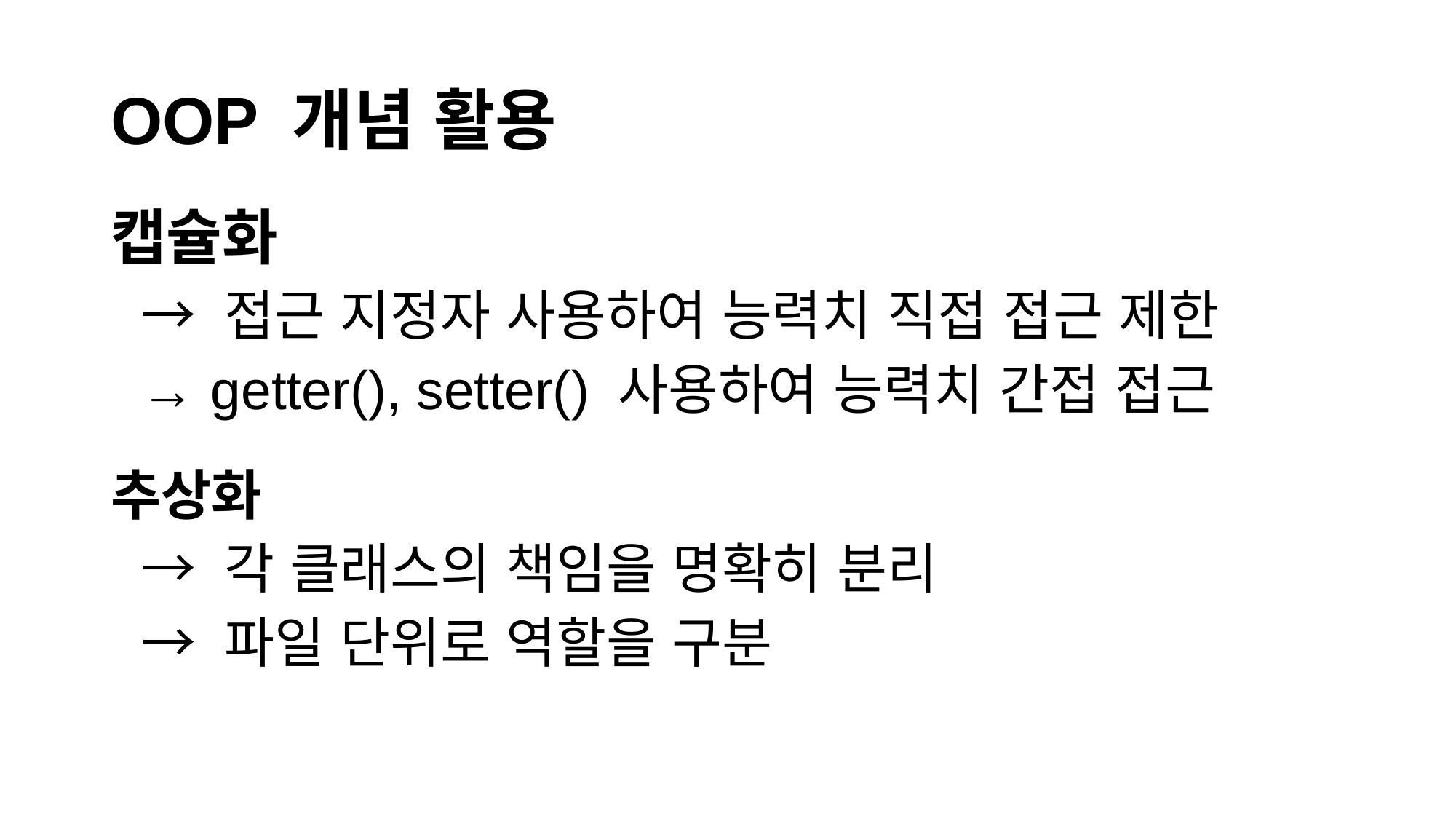

# OOP 개념 활용
캡슐화
  → 접근 지정자 사용하여 능력치 직접 접근 제한
  → getter(), setter() 사용하여 능력치 간접 접근

추상화
  → 각 클래스의 책임을 명확히 분리
  → 파일 단위로 역할을 구분